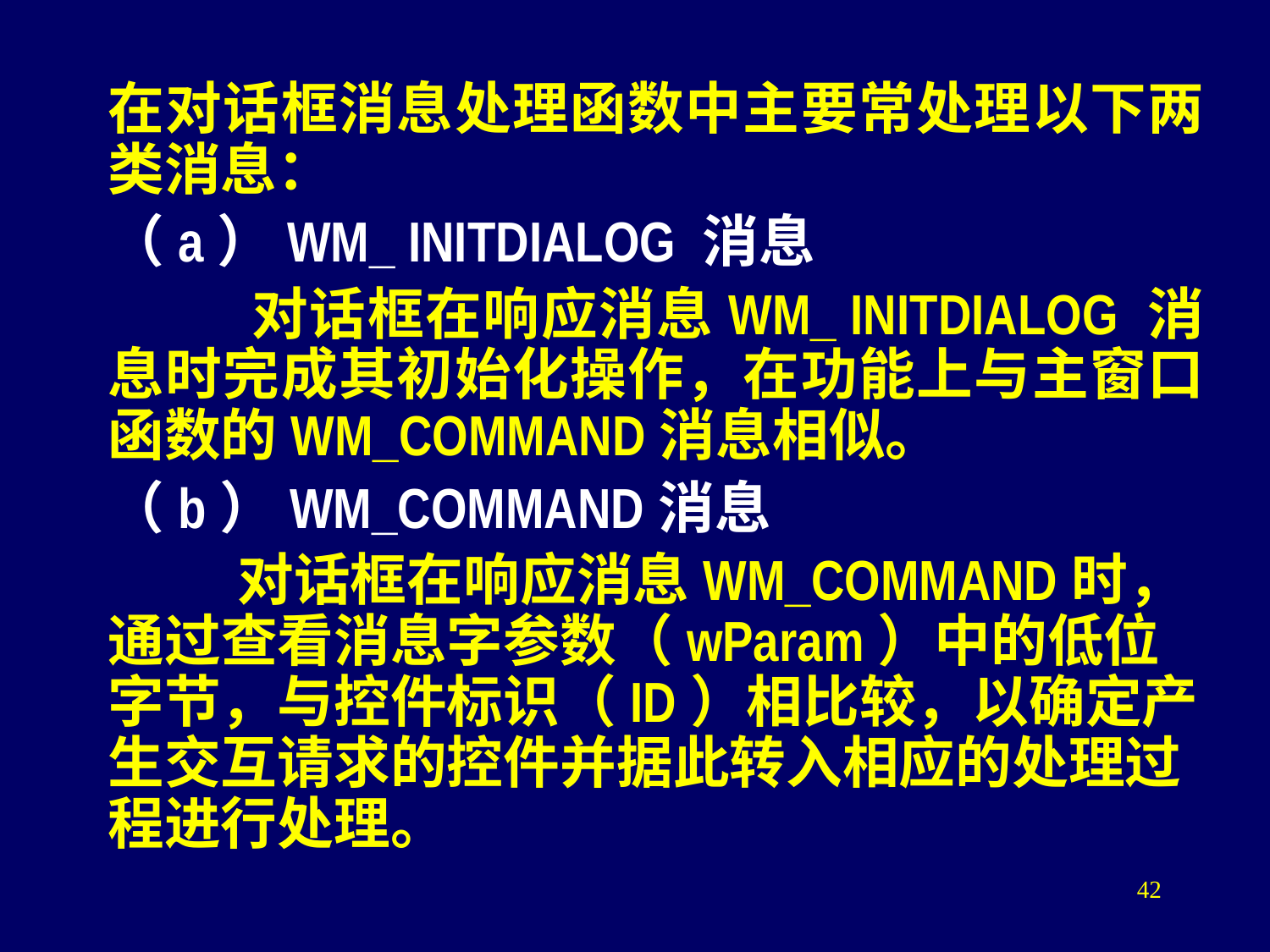

在对话框消息处理函数中主要常处理以下两类消息：
（a）WM_ INITDIALOG 消息
         对话框在响应消息WM_ INITDIALOG 消息时完成其初始化操作，在功能上与主窗口函数的WM_COMMAND消息相似。
（b）WM_COMMAND消息
         对话框在响应消息WM_COMMAND时，通过查看消息字参数（wParam）中的低位字节，与控件标识（ID）相比较，以确定产生交互请求的控件并据此转入相应的处理过程进行处理。
42